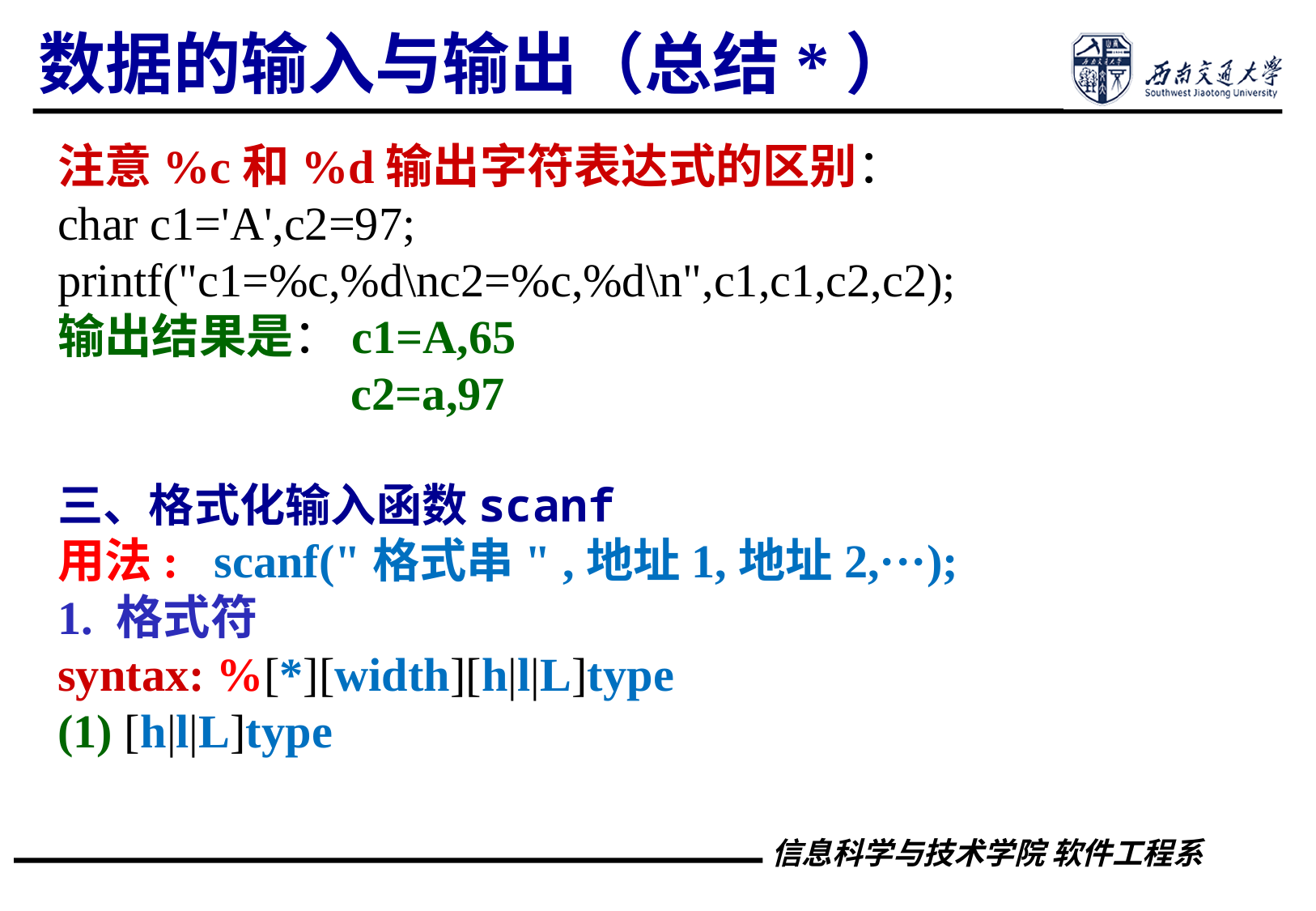

数据的输入与输出（总结*）
注意%c和%d输出字符表达式的区别：
char c1='A',c2=97;
printf("c1=%c,%d\nc2=%c,%d\n",c1,c1,c2,c2);
输出结果是：c1=A,65
                         c2=a,97

三、格式化输入函数scanf
用法:   scanf("格式串" ,地址1,地址2,···);
1. 格式符
syntax: %[*][width][h|l|L]type
(1) [h|l|L]type